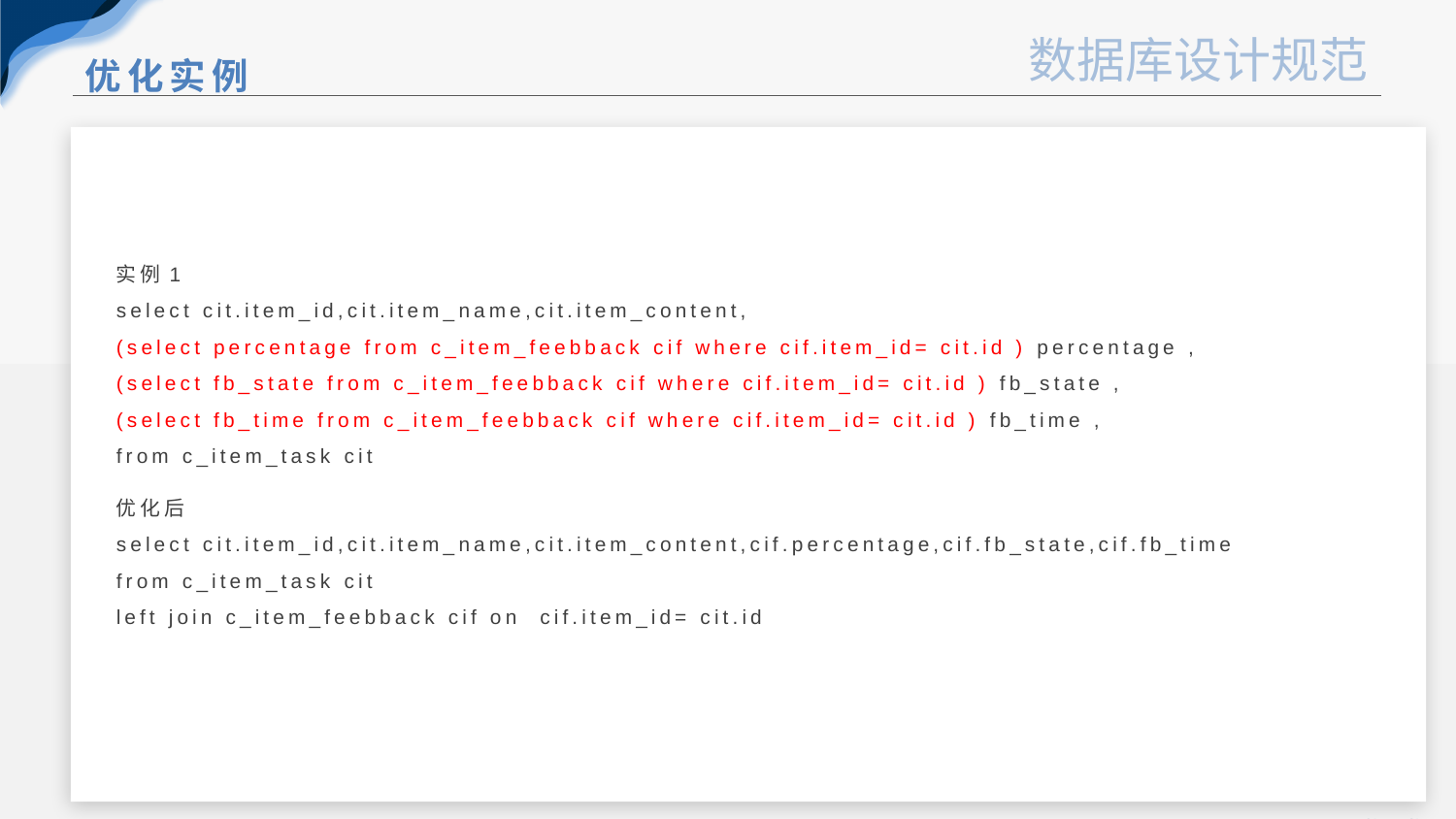

优化实例
2
实例1
select cit.item_id,cit.item_name,cit.item_content,
(select percentage from c_item_feebback cif where cif.item_id= cit.id ) percentage ,
(select fb_state from c_item_feebback cif where cif.item_id= cit.id ) fb_state ,
(select fb_time from c_item_feebback cif where cif.item_id= cit.id ) fb_time ,
from c_item_task cit
优化后
select cit.item_id,cit.item_name,cit.item_content,cif.percentage,cif.fb_state,cif.fb_time
from c_item_task cit
left join c_item_feebback cif on  cif.item_id= cit.id